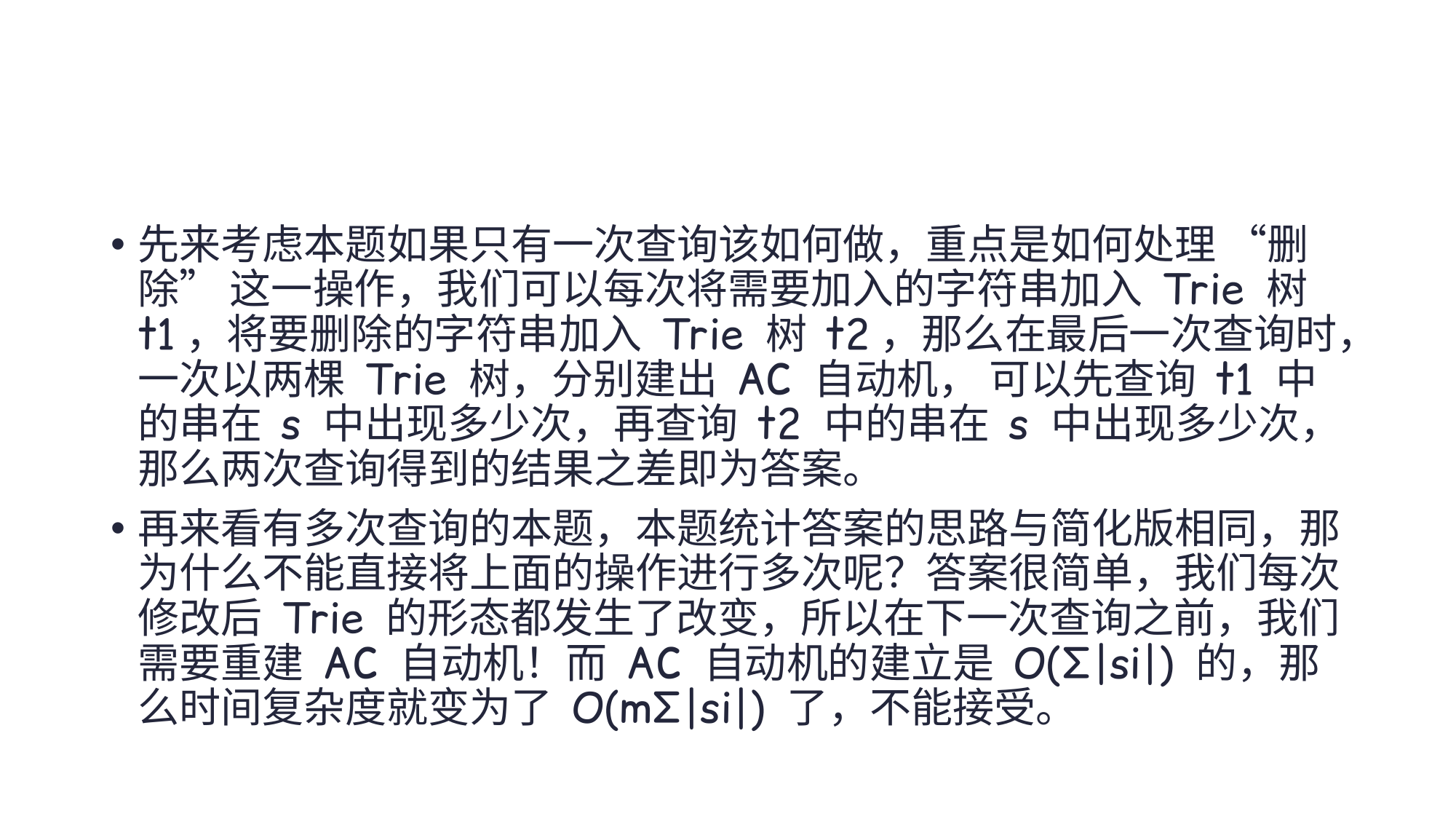

#
先来考虑本题如果只有一次查询该如何做，重点是如何处理 “删除” 这一操作，我们可以每次将需要加入的字符串加入 Trie 树 t1，将要删除的字符串加入 Trie 树 t2，那么在最后一次查询时，一次以两棵 Trie 树，分别建出 AC 自动机， 可以先查询 t1 中的串在 s 中出现多少次，再查询 t2 中的串在 s 中出现多少次，那么两次查询得到的结果之差即为答案。
再来看有多次查询的本题，本题统计答案的思路与简化版相同，那为什么不能直接将上面的操作进行多次呢？答案很简单，我们每次修改后 Trie 的形态都发生了改变，所以在下一次查询之前，我们需要重建 AC 自动机！而 AC 自动机的建立是 O(∑|si|) 的，那么时间复杂度就变为了 O(m∑|si|) 了，不能接受。